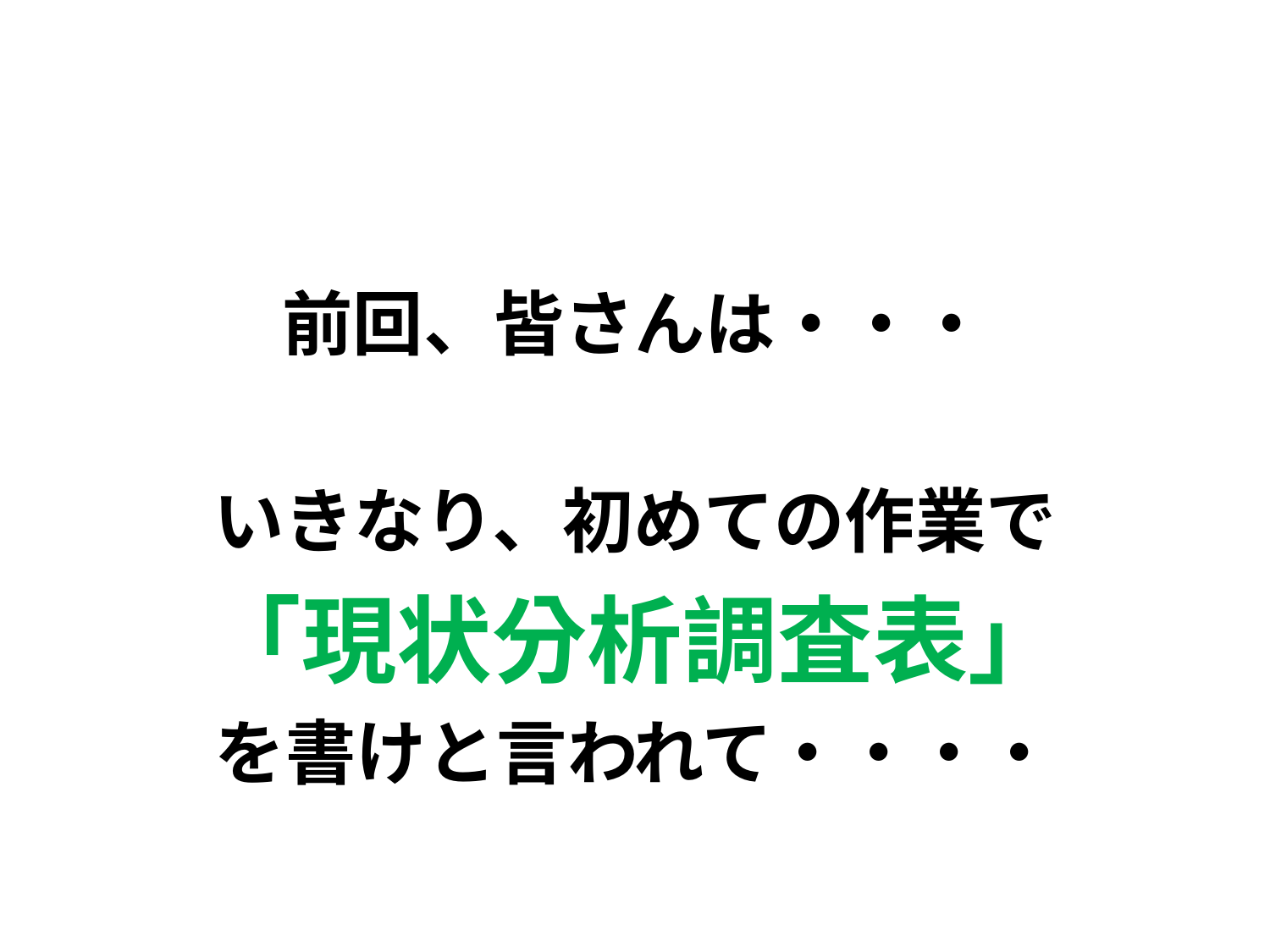

#
前回、皆さんは・・・

いきなり、初めての作業で
「現状分析調査表」
を書けと言われて・・・・